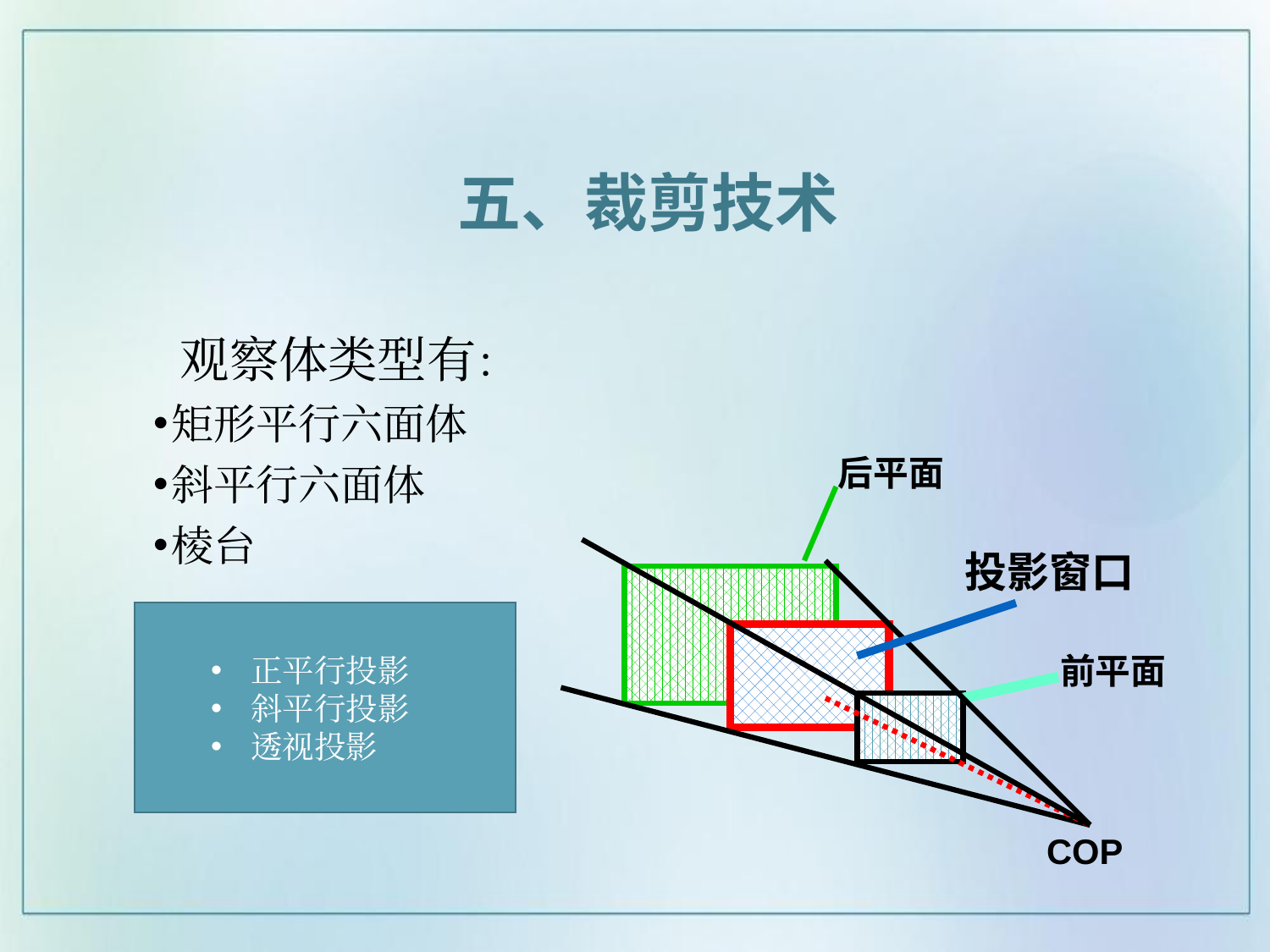

五、裁剪技术
    观察体类型有：
矩形平行六面体
斜平行六面体
棱台
后平面

投影窗口

前平面

COP
正平行投影
斜平行投影
透视投影